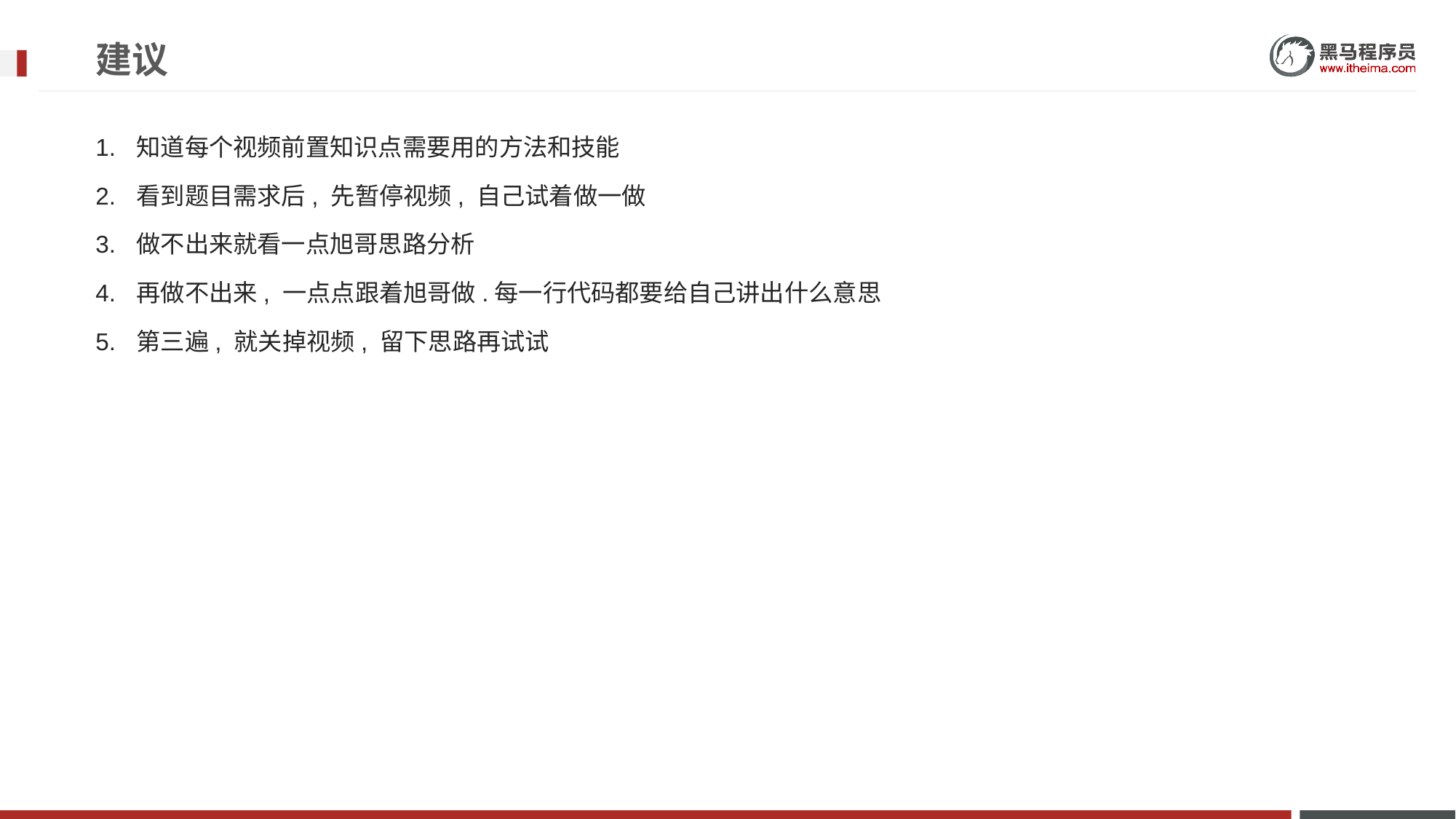

# 建议
知道每个视频前置知识点需要用的方法和技能
看到题目需求后, 先暂停视频, 自己试着做一做
做不出来就看一点旭哥思路分析
再做不出来, 一点点跟着旭哥做.每一行代码都要给自己讲出什么意思
第三遍, 就关掉视频, 留下思路再试试